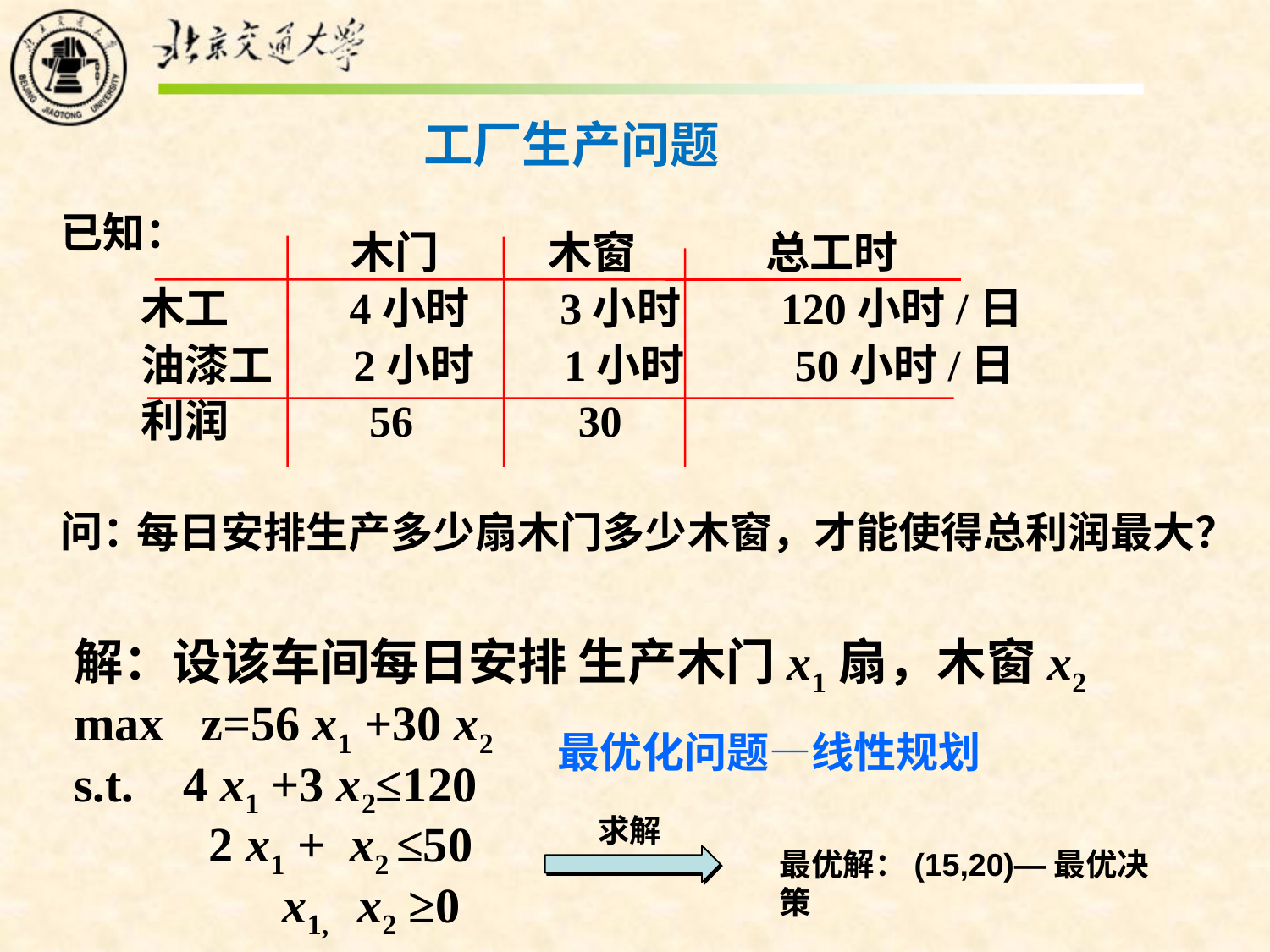

工厂生产问题

                    木门           木窗             总工时
木工           4小时        3小时         120小时/日
油漆工       2小时        1小时          50小时/日
利润             56               30

已知：

问：
每日安排生产多少扇木门多少木窗，才能使得总利润最大？
解：设该车间每日安排 生产木门x1扇，木窗x2
max   z=56 x1 +30 x2
s.t.    4 x1 +3 x2≤120
           2 x1 +  x2 ≤50
                 x1,    x2 ≥0

最优化问题—线性规划
求解
最优解：(15,20)—最优决策